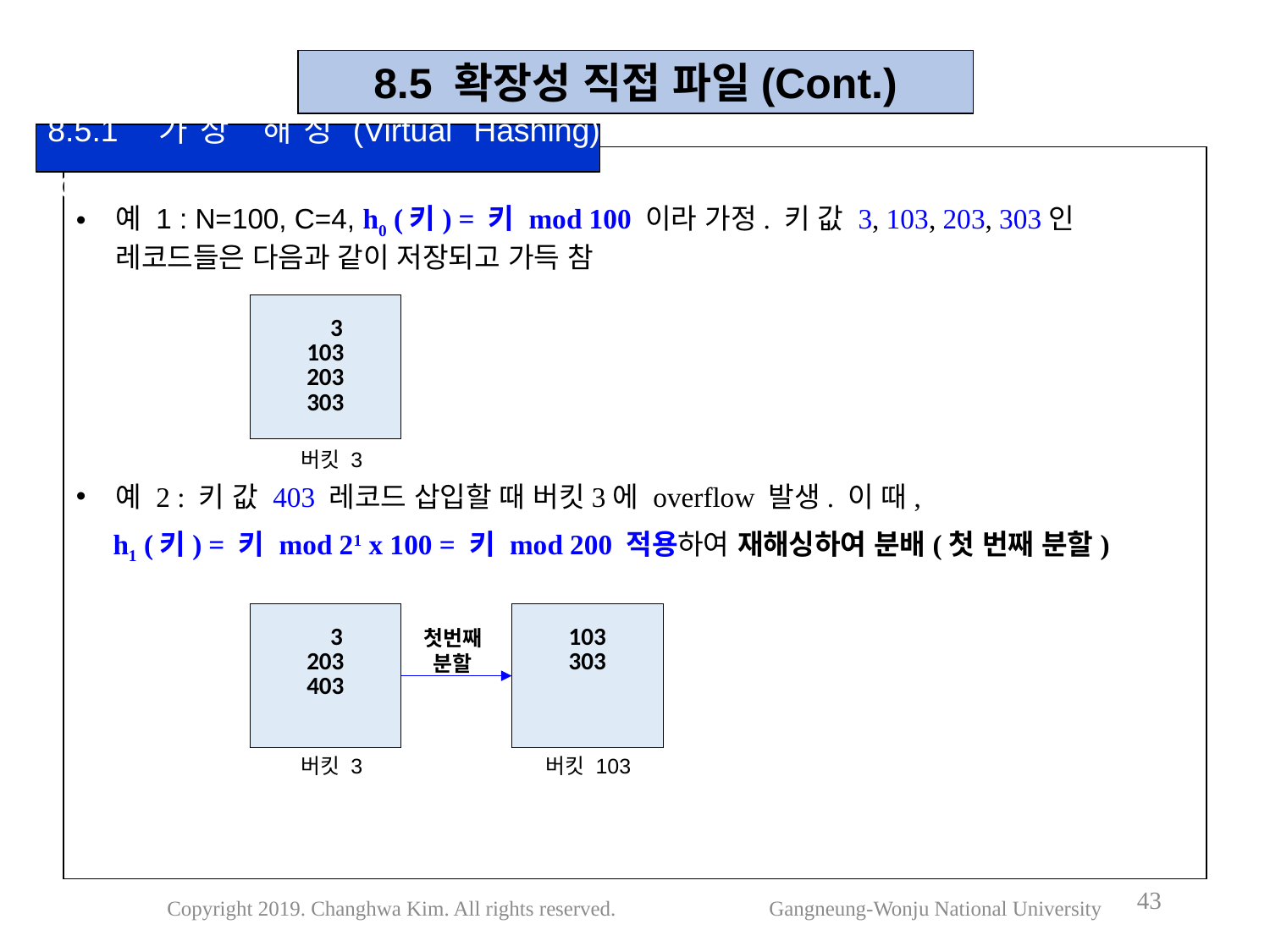

8.5 확장성 직접 파일(Cont.)
8.5.1 가상 해싱(Virtual Hashing)(Cont.)

예 1 : N=100, C=4, h0 (키) = 키 mod 100 이라 가정. 키 값 3, 103, 203, 303인 레코드들은 다음과 같이 저장되고 가득 참

예 2 : 키 값 403 레코드 삽입할 때 버킷3에 overflow 발생. 이 때,
h1 (키) = 키 mod 21 х 100 = 키 mod 200 적용하여 재해싱하여 분배(첫 번째 분할)

| 3 103 203 303 |
| --- |
버킷 3
| 3 203 403 |
| --- |
| 103 303 |
| --- |
첫번째 분할
버킷 3
버킷 103
43
Copyright 2019. Changhwa Kim. All rights reserved.                             Gangneung-Wonju National University